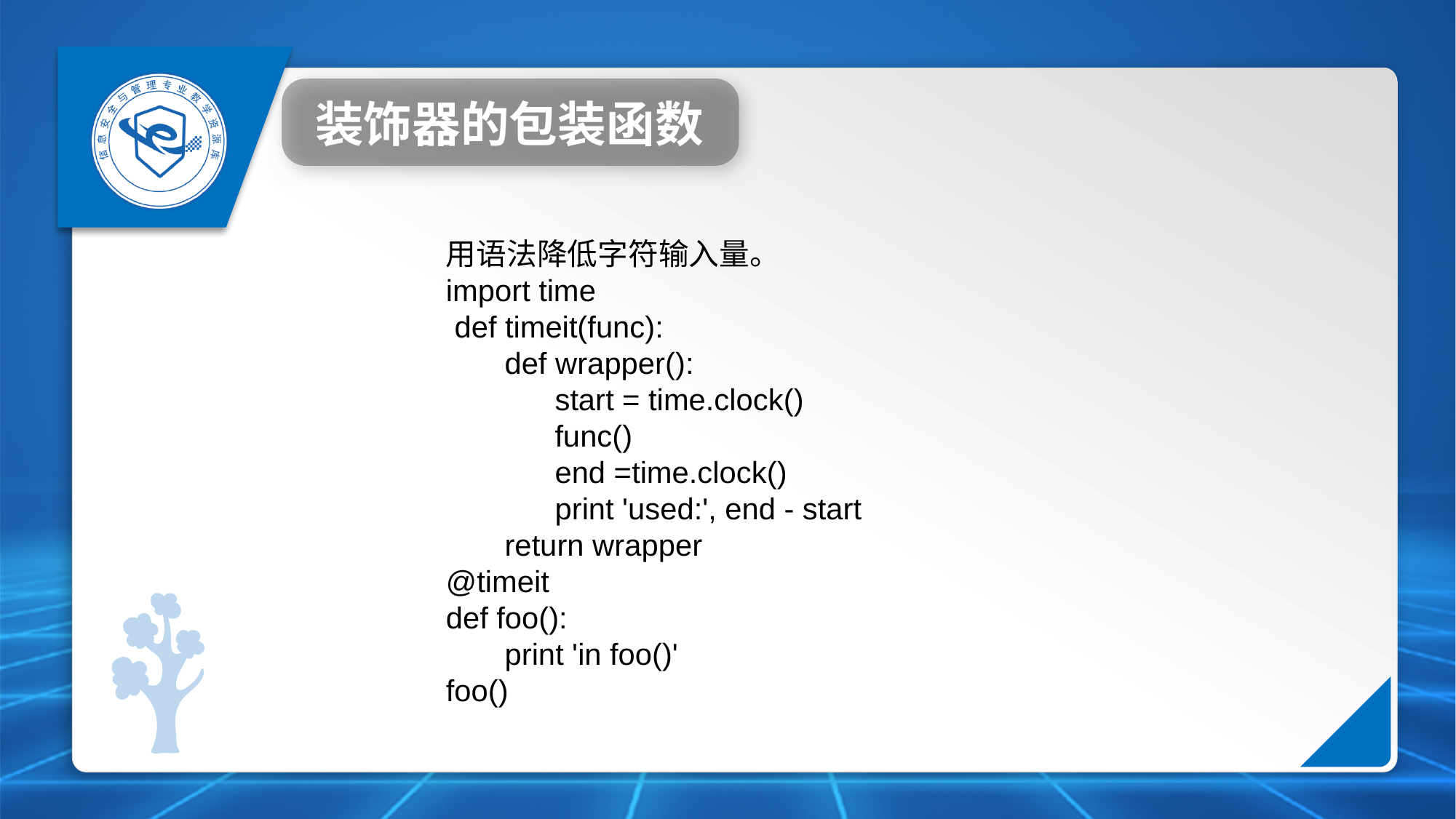

装饰器的包装函数
用语法降低字符输入量。
import time
 def timeit(func):
       def wrapper():
             start = time.clock()
             func()
             end =time.clock()
             print 'used:', end - start
       return wrapper
@timeit
def foo():
       print 'in foo()'
foo()